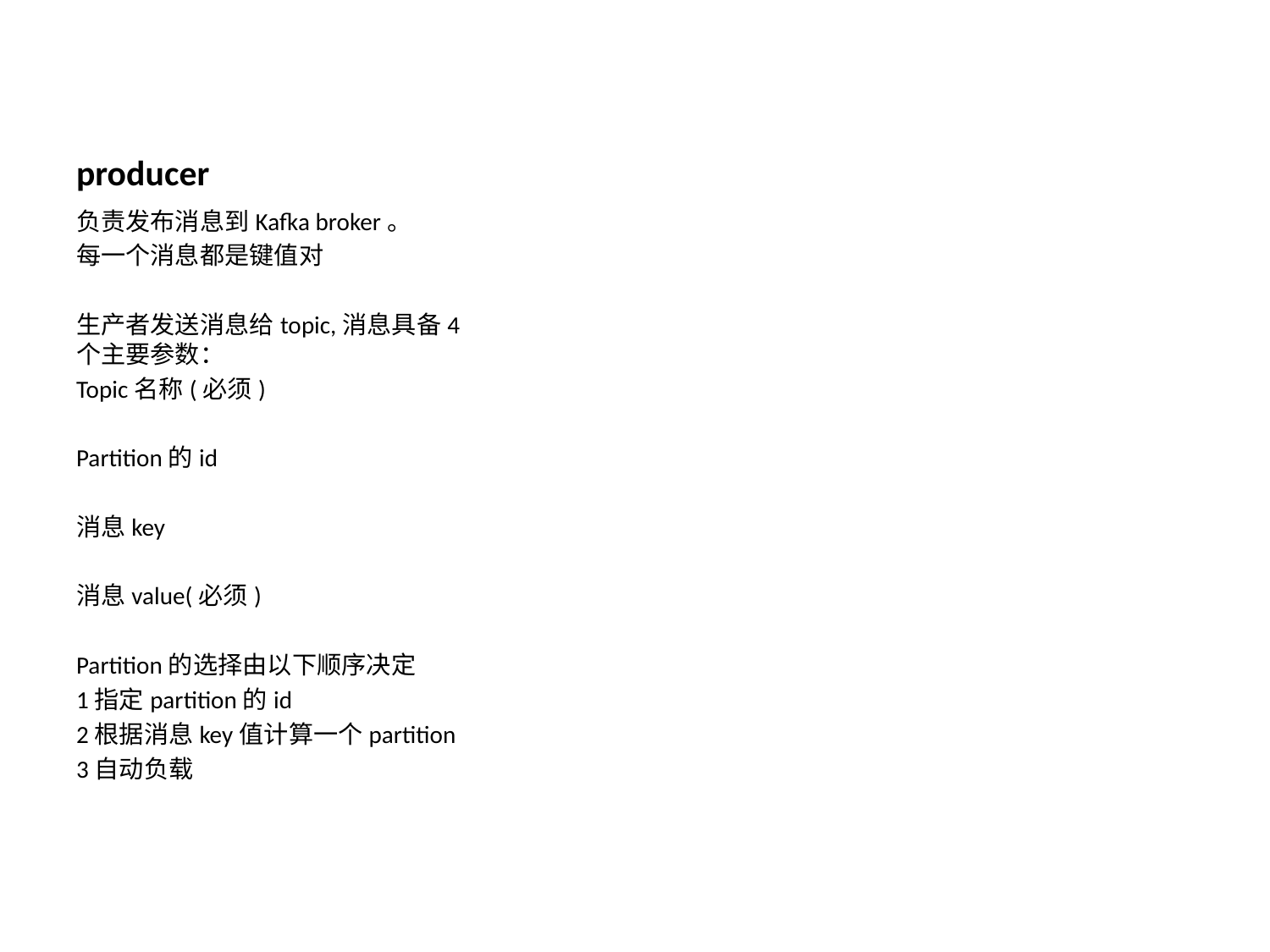

# producer

负责发布消息到Kafka broker。
每一个消息都是键值对

生产者发送消息给topic,消息具备4个主要参数：
Topic名称(必须)

Partition的id

消息key

消息value(必须)

Partition的选择由以下顺序决定
1指定partition的id
2根据消息key值计算一个partition
3自动负载